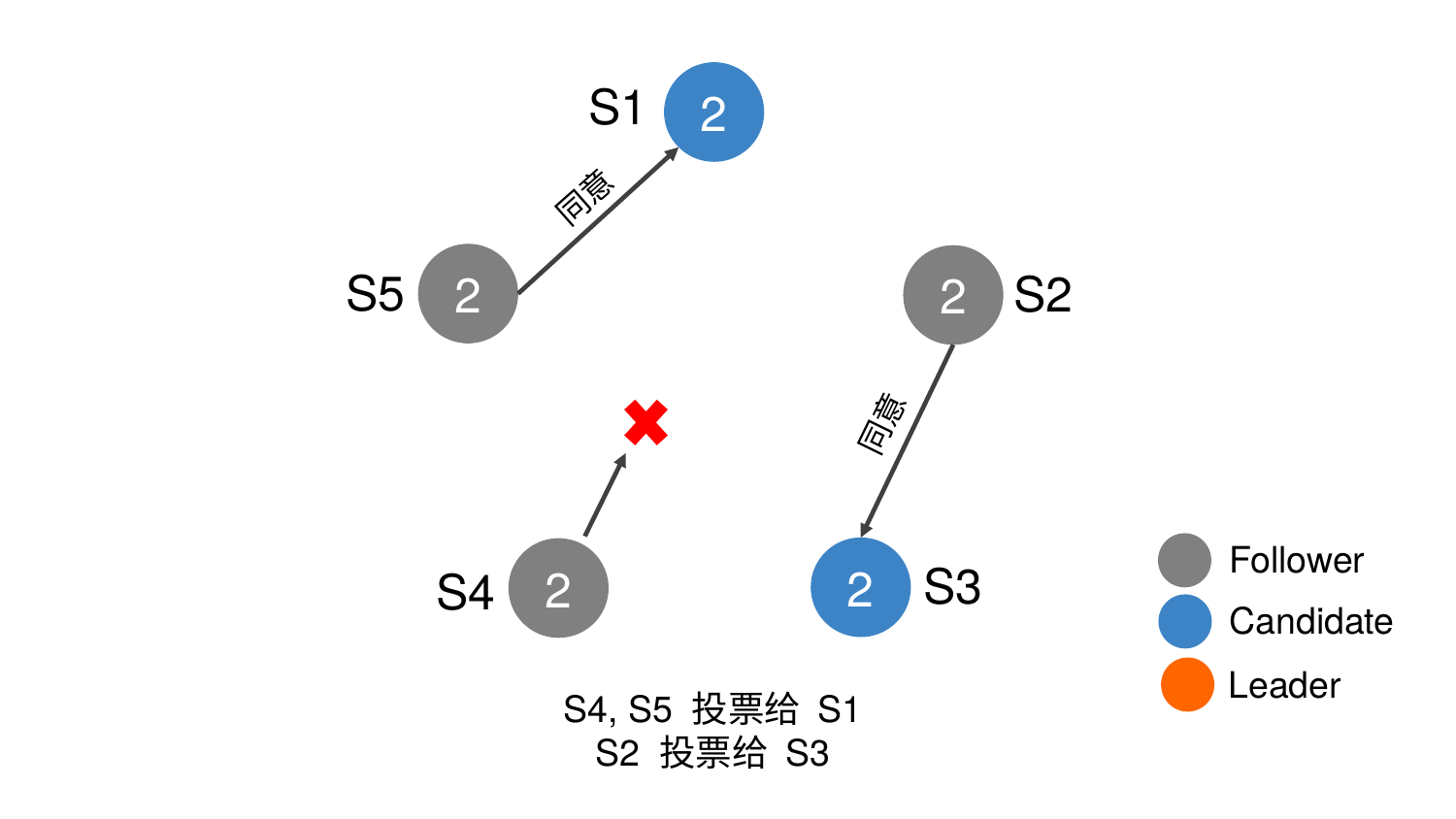

2
S1
同意
2
2
S5
S2

同意
Follower

2
2
S3
S4
Candidate

Leader

S4, S5 投票给 S1
S2 投票给 S3